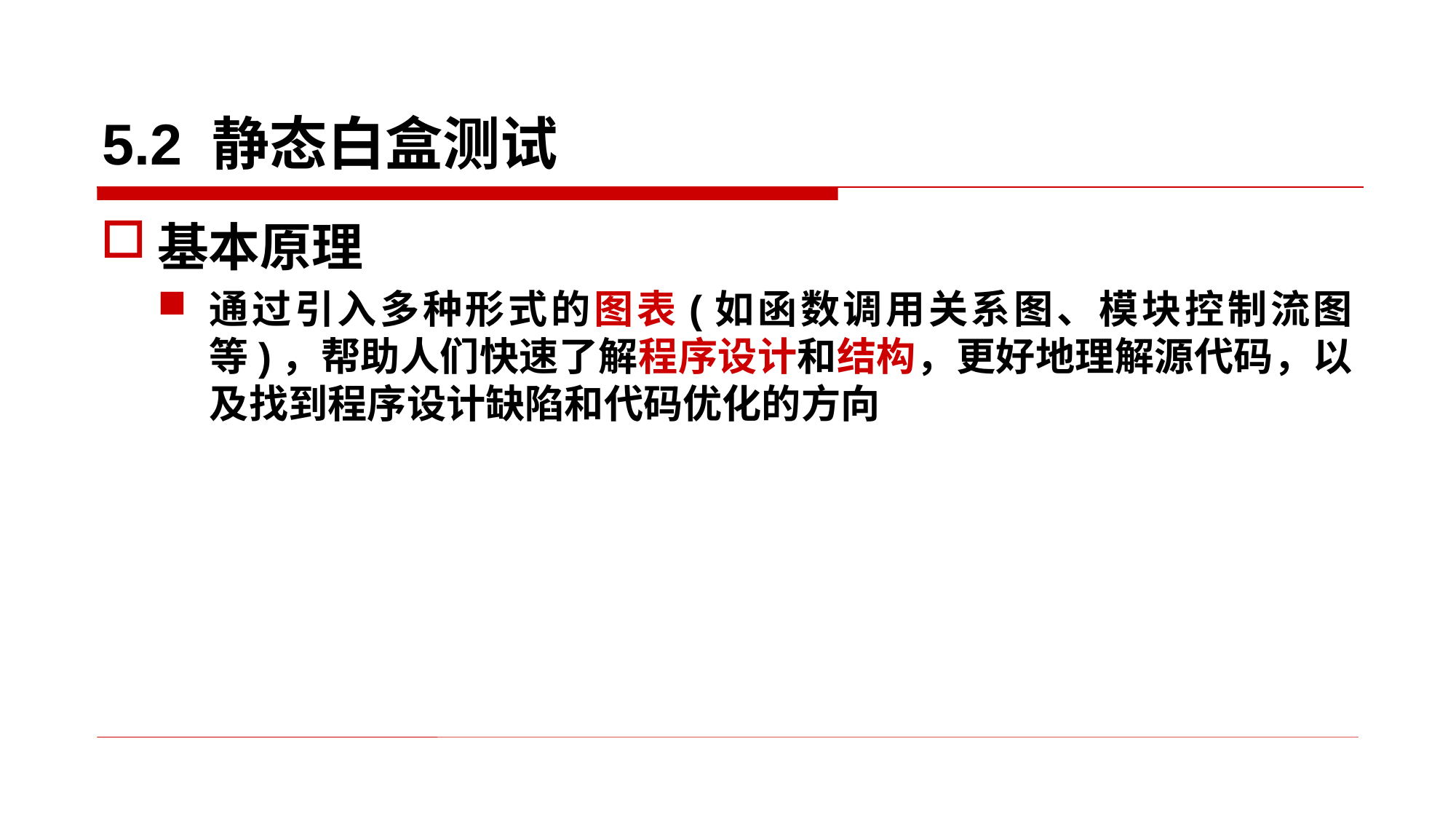

# 5.2 静态白盒测试
基本原理
通过引入多种形式的图表(如函数调用关系图、模块控制流图等)，帮助人们快速了解程序设计和结构，更好地理解源代码，以及找到程序设计缺陷和代码优化的方向
23